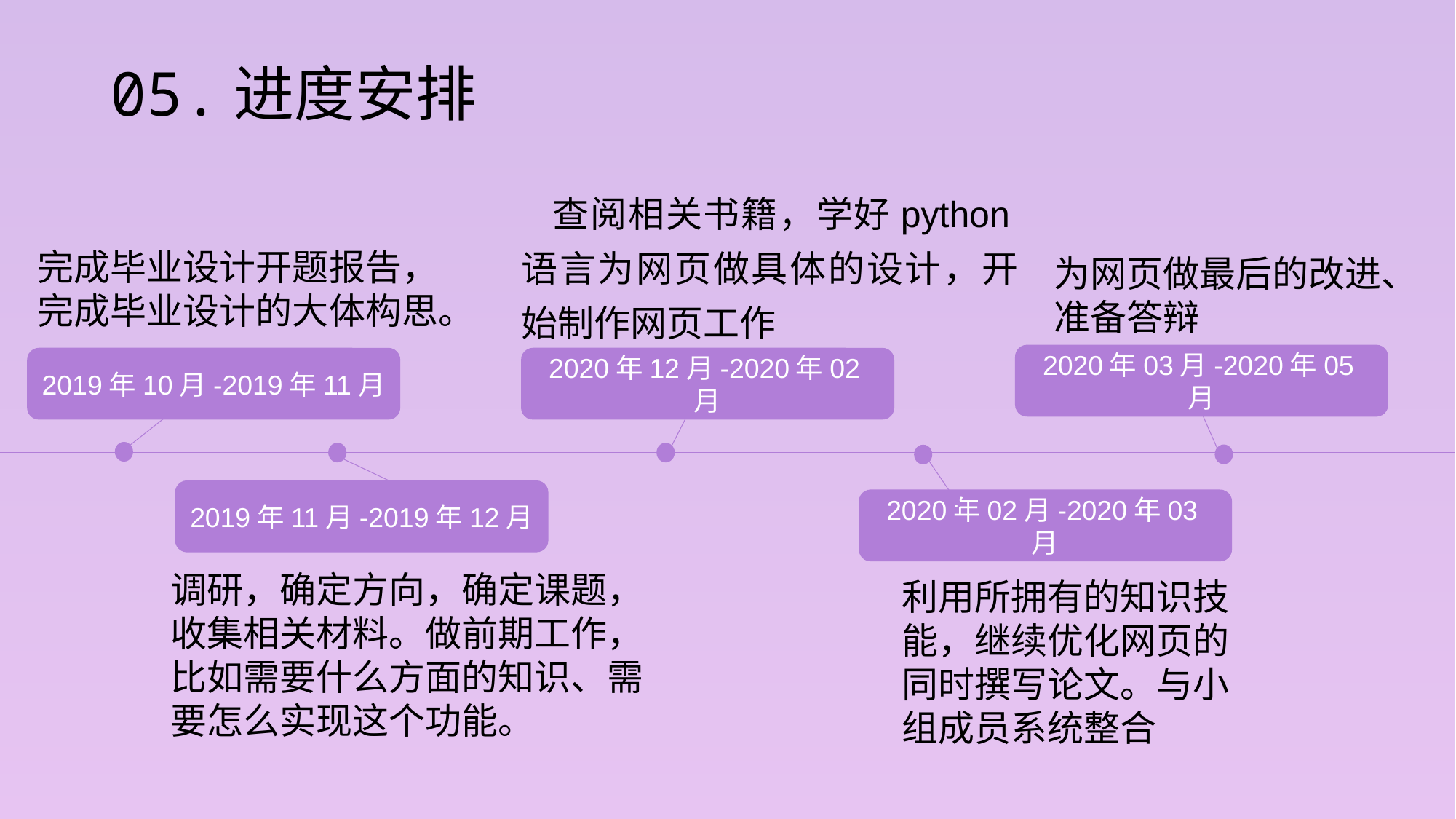

05.进度安排
查阅相关书籍，学好python语言为网页做具体的设计，开始制作网页工作
完成毕业设计开题报告，完成毕业设计的大体构思。
为网页做最后的改进、准备答辩
2020年03月-2020年05月
2019年10月-2019年11月
2020年12月-2020年02月

2019年11月-2019年12月
2020年02月-2020年03月
调研，确定方向，确定课题，收集相关材料。做前期工作，比如需要什么方面的知识、需要怎么实现这个功能。
利用所拥有的知识技能，继续优化网页的同时撰写论文。与小组成员系统整合